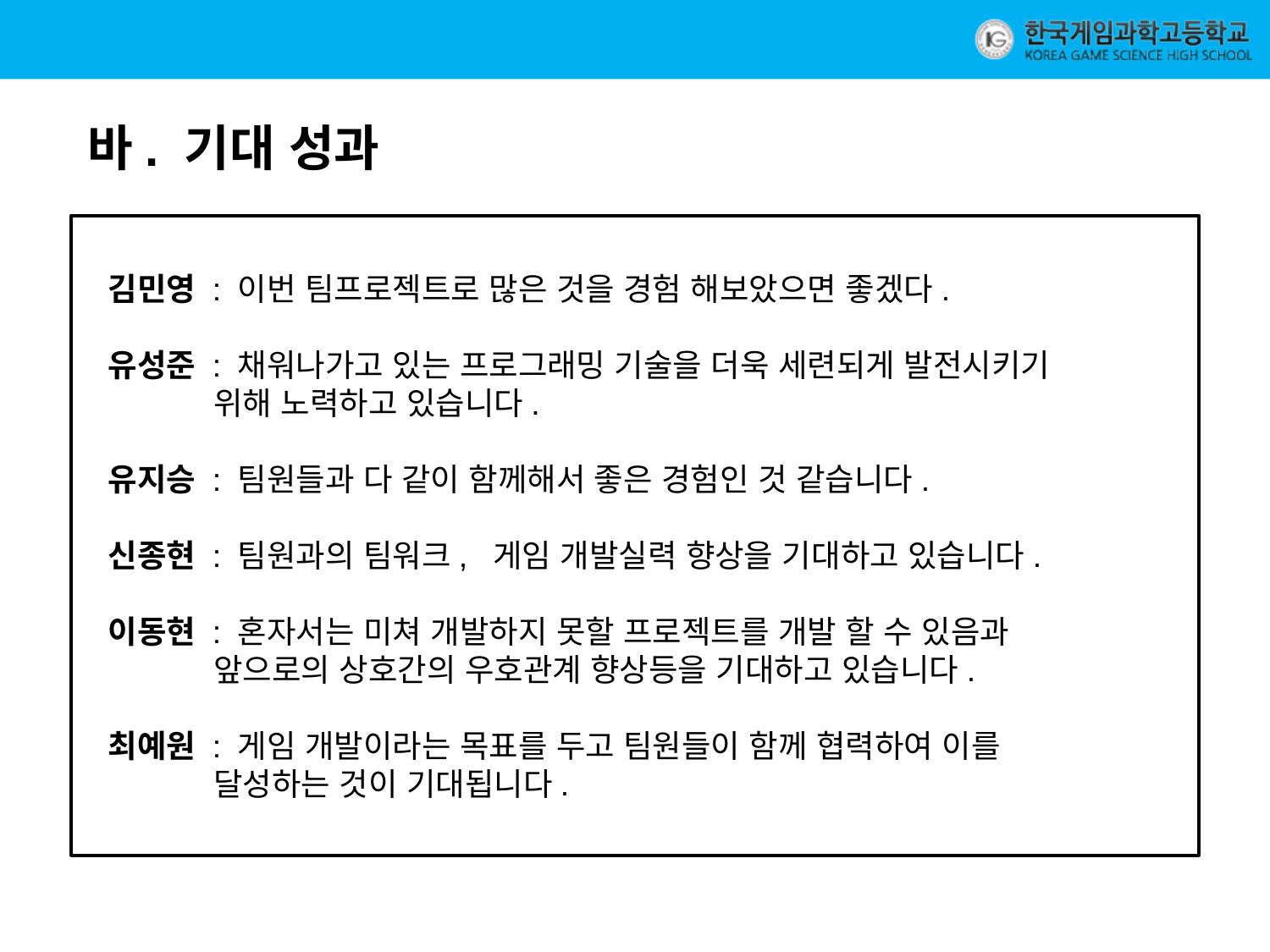

바. 기대 성과

김민영 : 이번 팀프로젝트로 많은 것을 경험 해보았으면 좋겠다.

유성준 : 채워나가고 있는 프로그래밍 기술을 더욱 세련되게 발전시키기
           위해 노력하고 있습니다.

유지승 : 팀원들과 다 같이 함께해서 좋은 경험인 것 같습니다.

신종현 : 팀원과의 팀워크,  게임 개발실력 향상을 기대하고 있습니다.

이동현 : 혼자서는 미쳐 개발하지 못할 프로젝트를 개발 할 수 있음과
           앞으로의 상호간의 우호관계 향상등을 기대하고 있습니다.

최예원 : 게임 개발이라는 목표를 두고 팀원들이 함께 협력하여 이를
           달성하는 것이 기대됩니다.